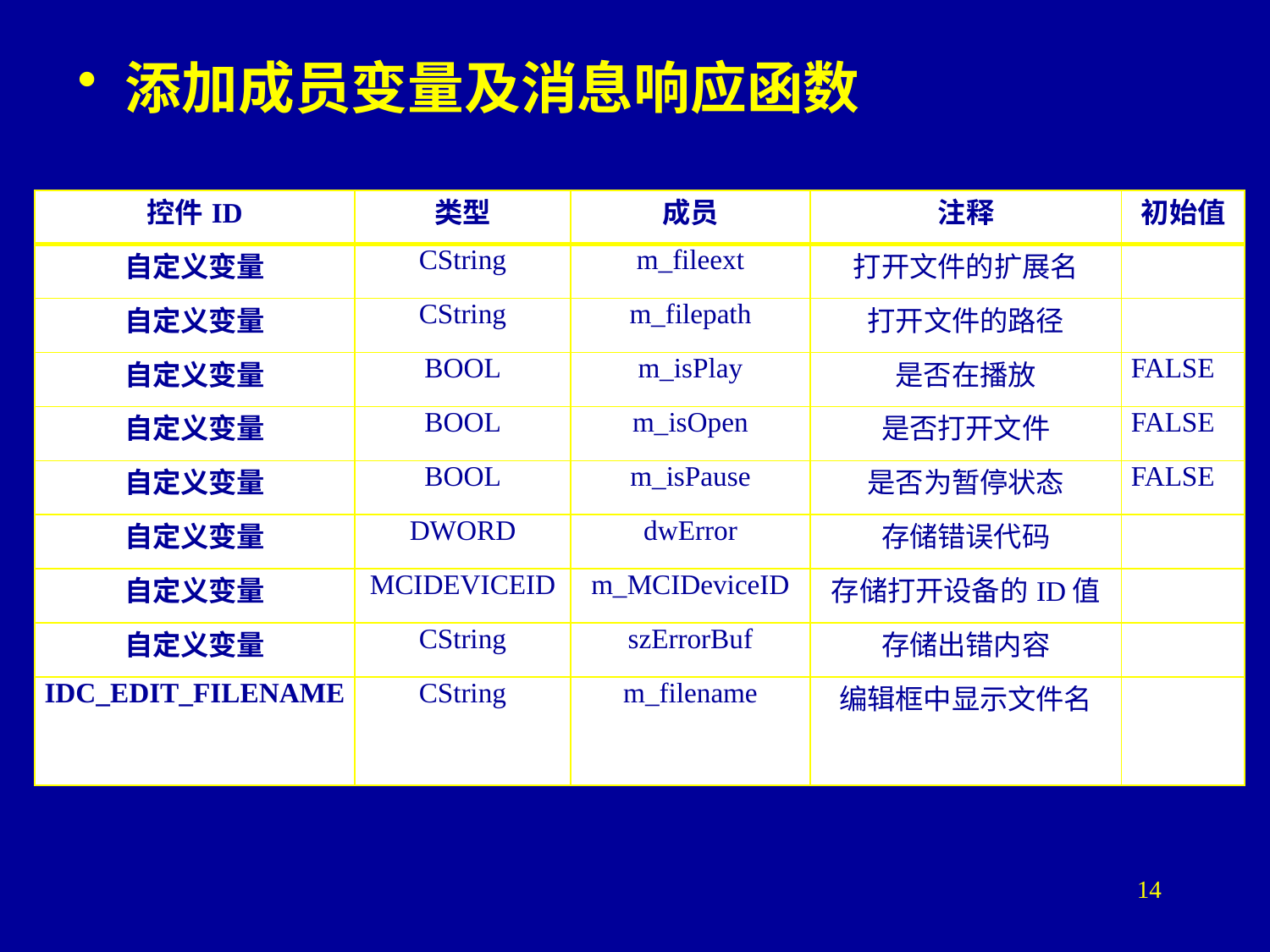

添加成员变量及消息响应函数
| 控件ID | 类型 | 成员 | 注释 | 初始值 |
| --- | --- | --- | --- | --- |
| 自定义变量 | CString | m\_fileext | 打开文件的扩展名 |  |
| 自定义变量 | CString | m\_filepath | 打开文件的路径 |  |
| 自定义变量 | BOOL | m\_isPlay | 是否在播放 | FALSE |
| 自定义变量 | BOOL | m\_isOpen | 是否打开文件 | FALSE |
| 自定义变量 | BOOL | m\_isPause | 是否为暂停状态 | FALSE |
| 自定义变量 | DWORD | dwError | 存储错误代码 |  |
| 自定义变量 | MCIDEVICEID | m\_MCIDeviceID | 存储打开设备的ID值 |  |
| 自定义变量 | CString | szErrorBuf | 存储出错内容 |  |
| IDC\_EDIT\_FILENAME | CString | m\_filename | 编辑框中显示文件名 |  |
14